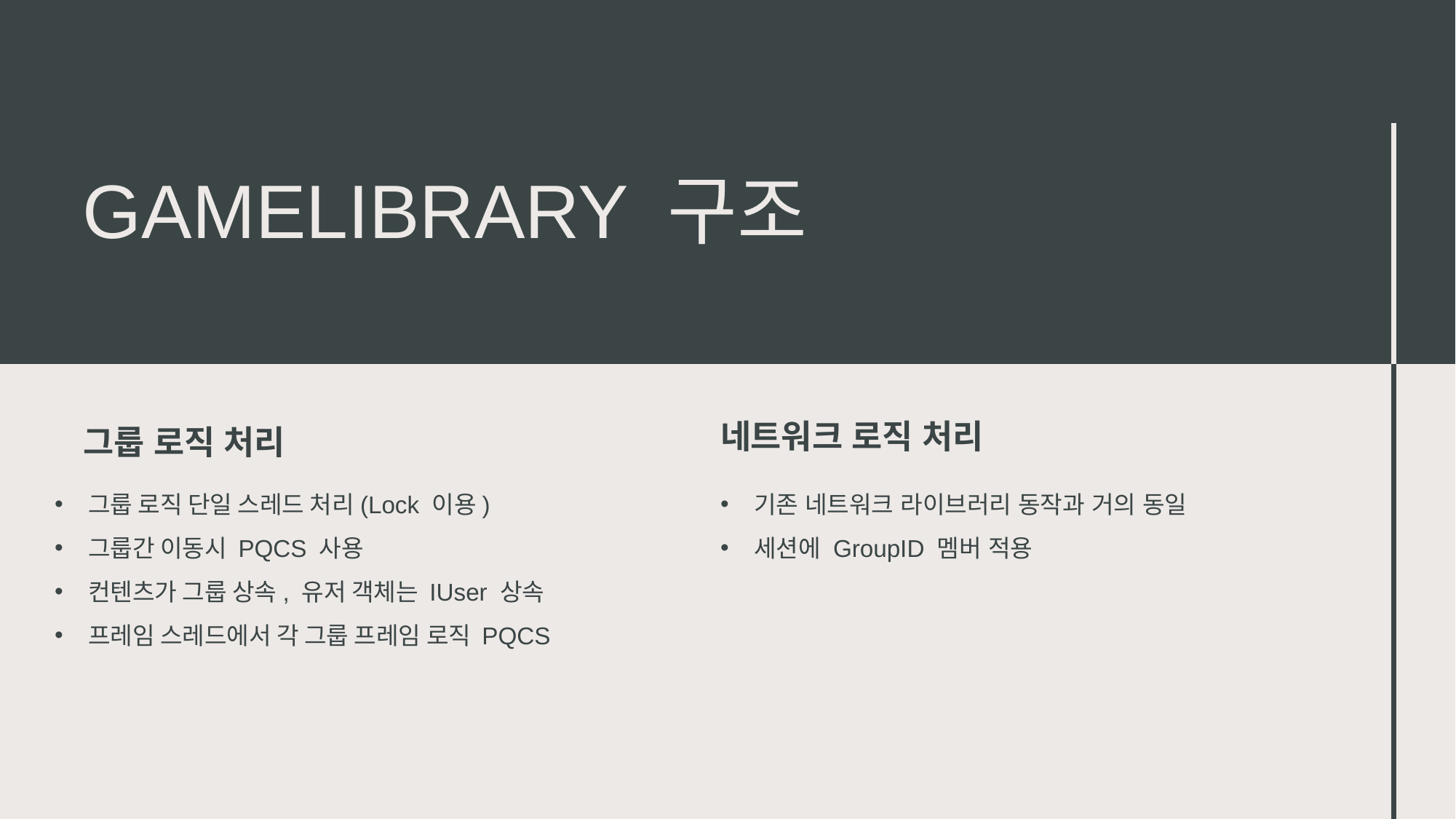

# Gamelibrary 구조
네트워크 로직 처리

그룹 로직 처리

그룹 로직 단일 스레드 처리(Lock 이용)
그룹간 이동시 PQCS 사용
컨텐츠가 그룹 상속, 유저 객체는 IUser 상속
프레임 스레드에서 각 그룹 프레임 로직 PQCS
기존 네트워크 라이브러리 동작과 거의 동일
세션에 GroupID 멤버 적용